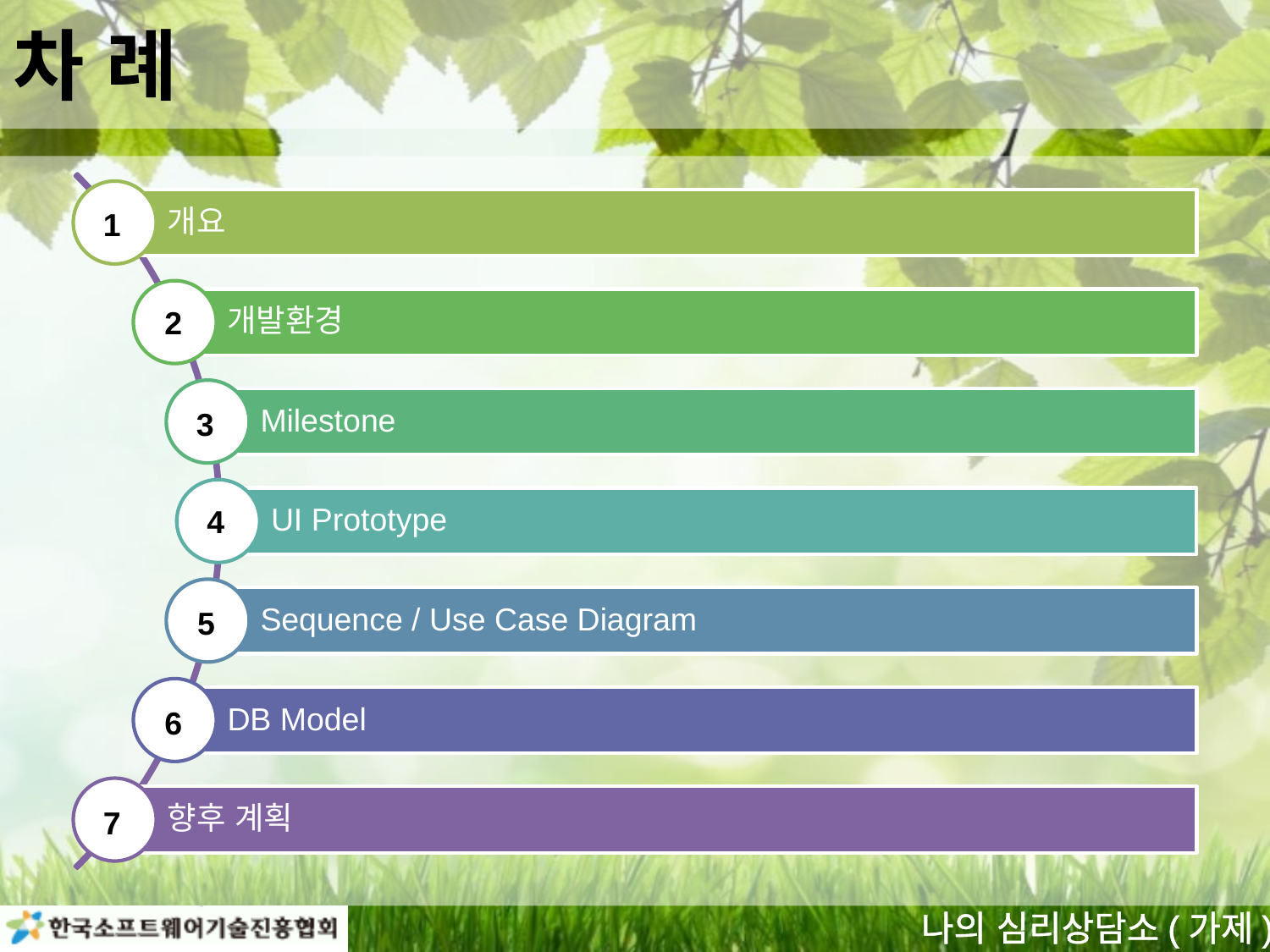

# 차 례
개요
개발환경
Milestone
UI Prototype
Sequence / Use Case Diagram
DB Model
향후 계획
1
2
3
4
5
6
7